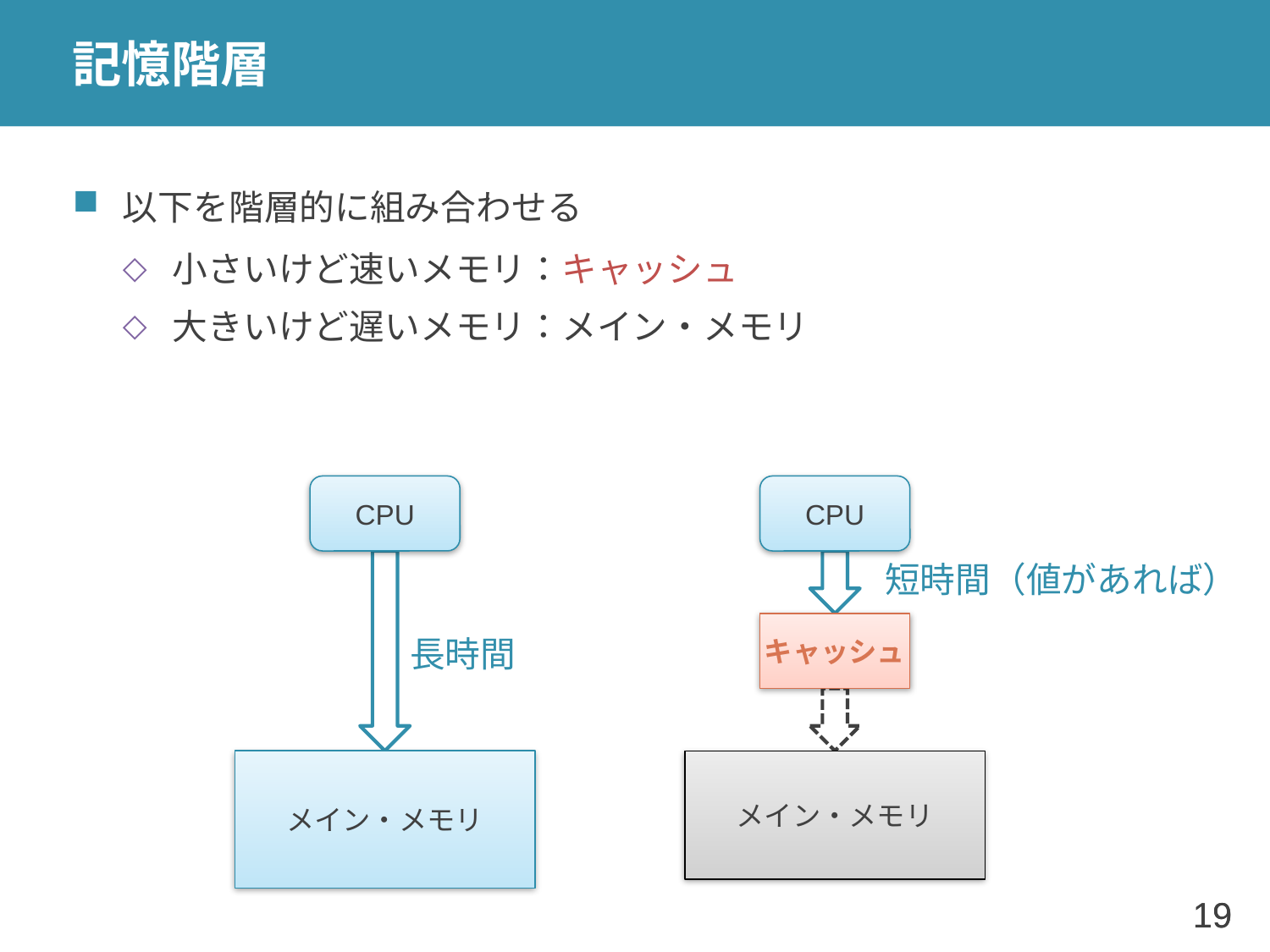

# 記憶階層
以下を階層的に組み合わせる
小さいけど速いメモリ：キャッシュ
大きいけど遅いメモリ：メイン・メモリ
CPU
CPU

短時間（値があれば）
キャッシュ
長時間

メイン・メモリ
メイン・メモリ